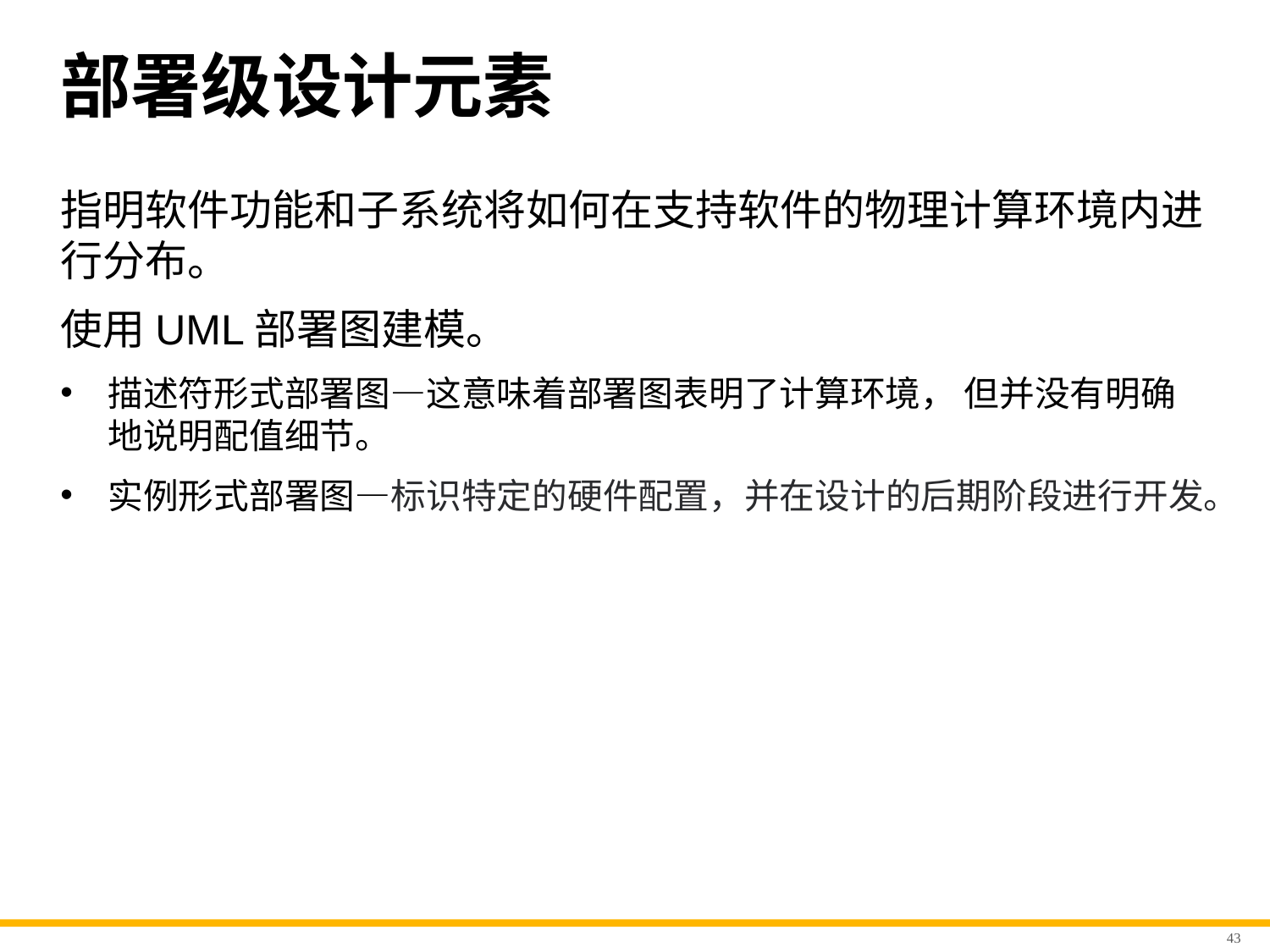

# 部署级设计元素
指明软件功能和子系统将如何在支持软件的物理计算环境内进行分布。
使用UML部署图建模。
描述符形式部署图—这意味着部署图表明了计算环境， 但并没有明确地说明配值细节。
实例形式部署图—标识特定的硬件配置，并在设计的后期阶段进行开发。
43